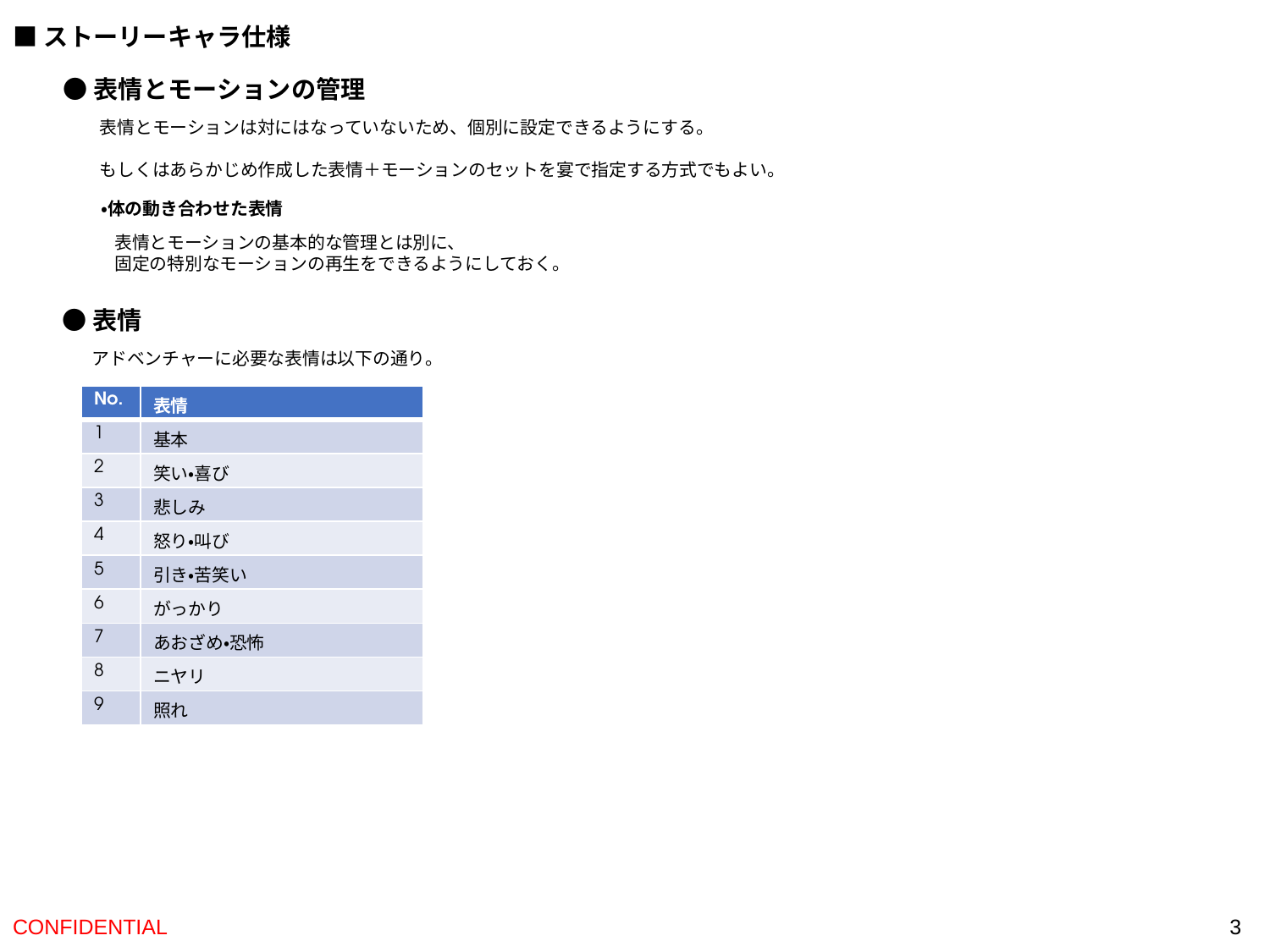

■ストーリーキャラ仕様
●表情とモーションの管理
表情とモーションは対にはなっていないため、個別に設定できるようにする。

もしくはあらかじめ作成した表情＋モーションのセットを宴で指定する方式でもよい。
・体の動き合わせた表情
表情とモーションの基本的な管理とは別に、
固定の特別なモーションの再生をできるようにしておく。
●表情
アドベンチャーに必要な表情は以下の通り。
| No. | 表情 |
| --- | --- |
| 1 | 基本 |
| 2 | 笑い・喜び |
| 3 | 悲しみ |
| 4 | 怒り・叫び |
| 5 | 引き・苦笑い |
| 6 | がっかり |
| 7 | あおざめ・恐怖 |
| 8 | ニヤリ |
| 9 | 照れ |
3
CONFIDENTIAL